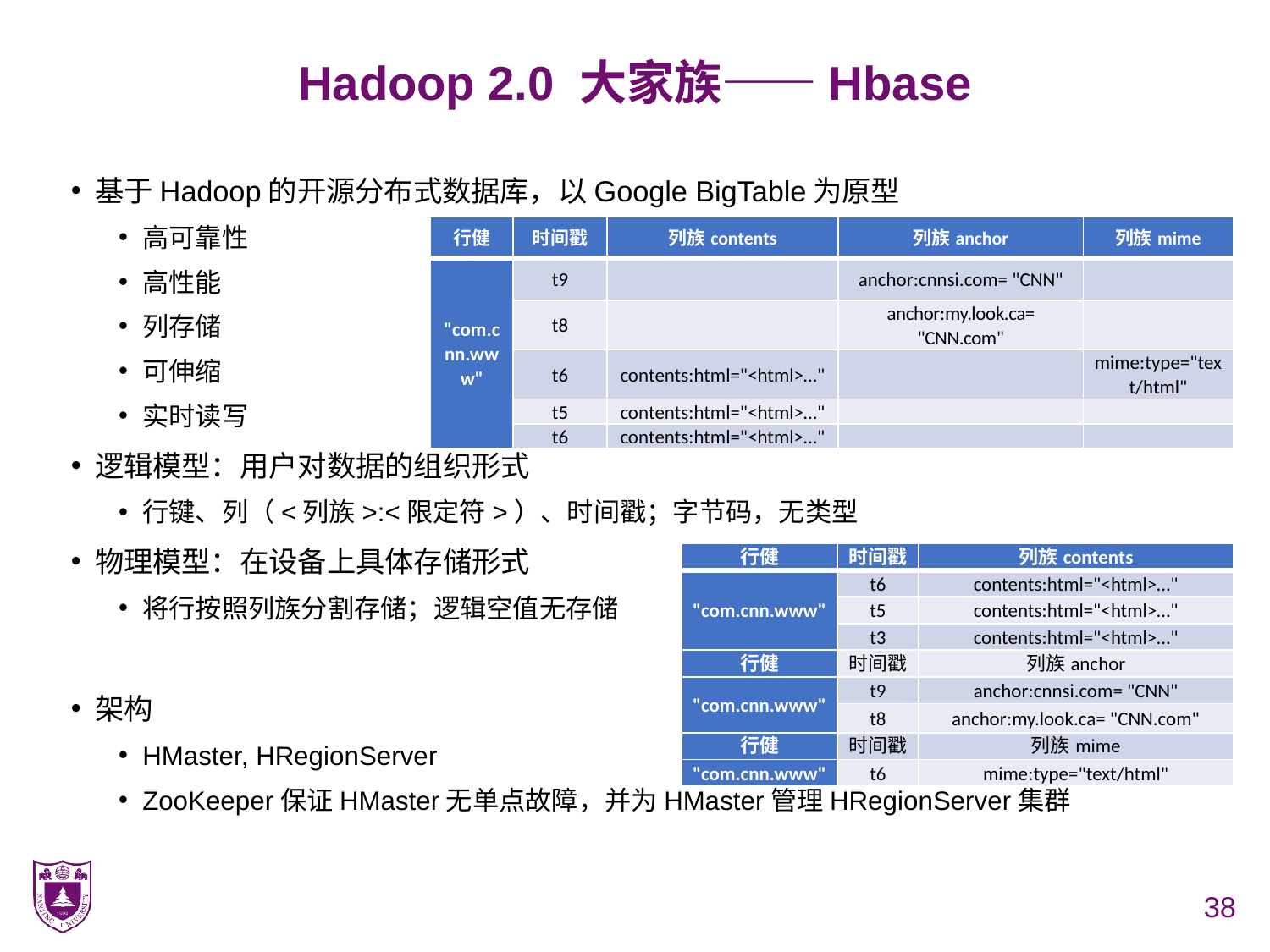

# Hadoop 2.0 大家族——Hbase
基于Hadoop的开源分布式数据库，以Google BigTable为原型
高可靠性
高性能
列存储
可伸缩
实时读写
逻辑模型：用户对数据的组织形式
行键、列（<列族>:<限定符>）、时间戳；字节码，无类型
物理模型：在设备上具体存储形式
将行按照列族分割存储；逻辑空值无存储

架构
HMaster, HRegionServer
ZooKeeper保证HMaster无单点故障，并为HMaster管理HRegionServer集群
| 行健 | 时间戳 | 列族contents | 列族anchor | 列族mime |
| --- | --- | --- | --- | --- |
| "com.cnn.www" | t9 |  | anchor:cnnsi.com= "CNN" |  |
|  | t8 |  | anchor:my.look.ca= "CNN.com" |  |
|  | t6 | contents:html="<html>…" |  | mime:type="text/html" |
|  | t5 | contents:html="<html>…" |  |  |
|  | t6 | contents:html="<html>…" |  |  |
| 行健 | 时间戳 | 列族contents |
| --- | --- | --- |
| "com.cnn.www" | t6 | contents:html="<html>…" |
|  | t5 | contents:html="<html>…" |
|  | t3 | contents:html="<html>…" |
| 行健 | 时间戳 | 列族anchor |
| "com.cnn.www" | t9 | anchor:cnnsi.com= "CNN" |
|  | t8 | anchor:my.look.ca= "CNN.com" |
| 行健 | 时间戳 | 列族mime |
| "com.cnn.www" | t6 | mime:type="text/html" |
38